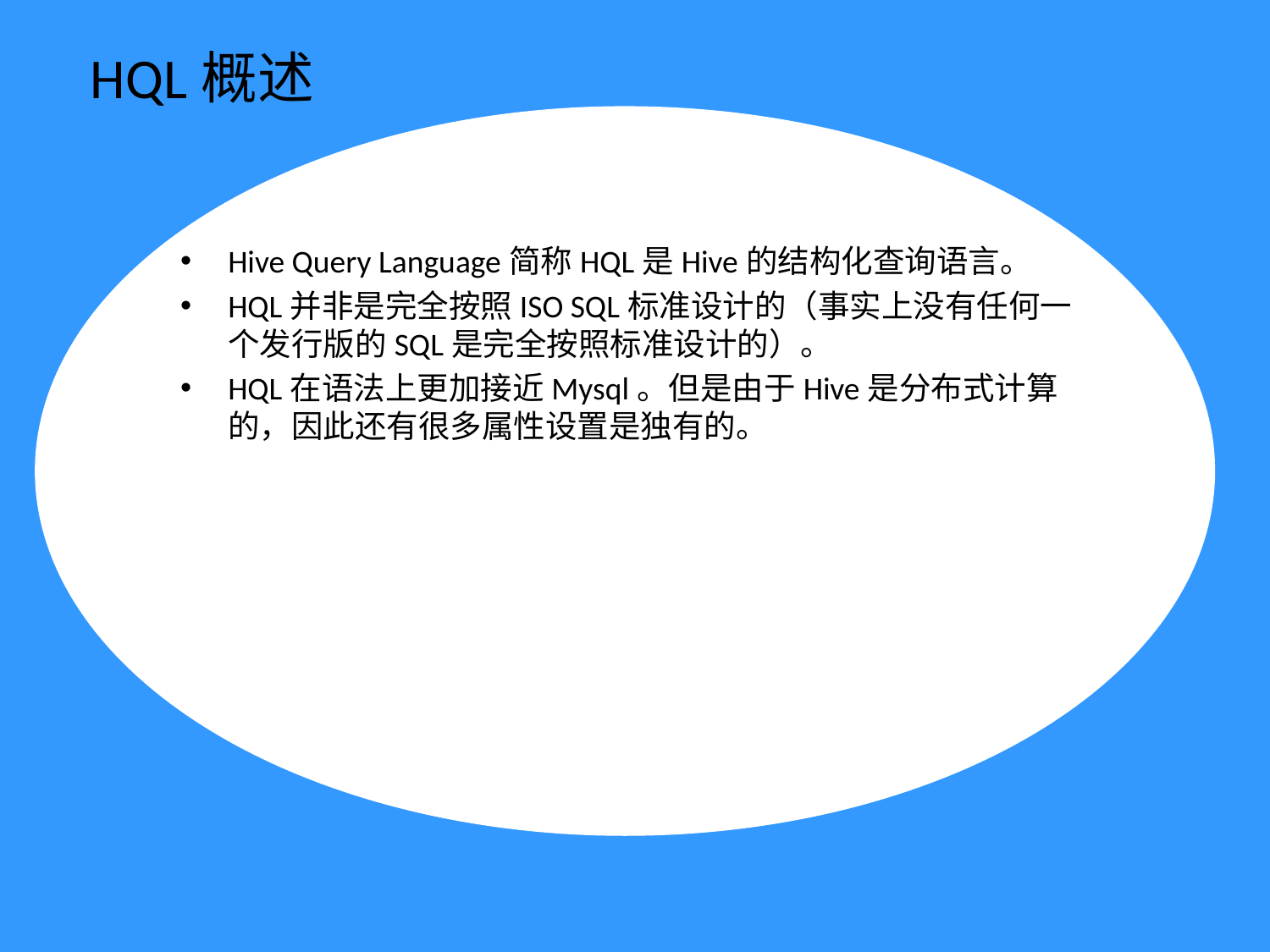

# HQL概述
Hive Query Language简称HQL是Hive的结构化查询语言。
HQL并非是完全按照ISO SQL标准设计的（事实上没有任何一个发行版的SQL是完全按照标准设计的）。
HQL在语法上更加接近Mysql。但是由于Hive是分布式计算的，因此还有很多属性设置是独有的。